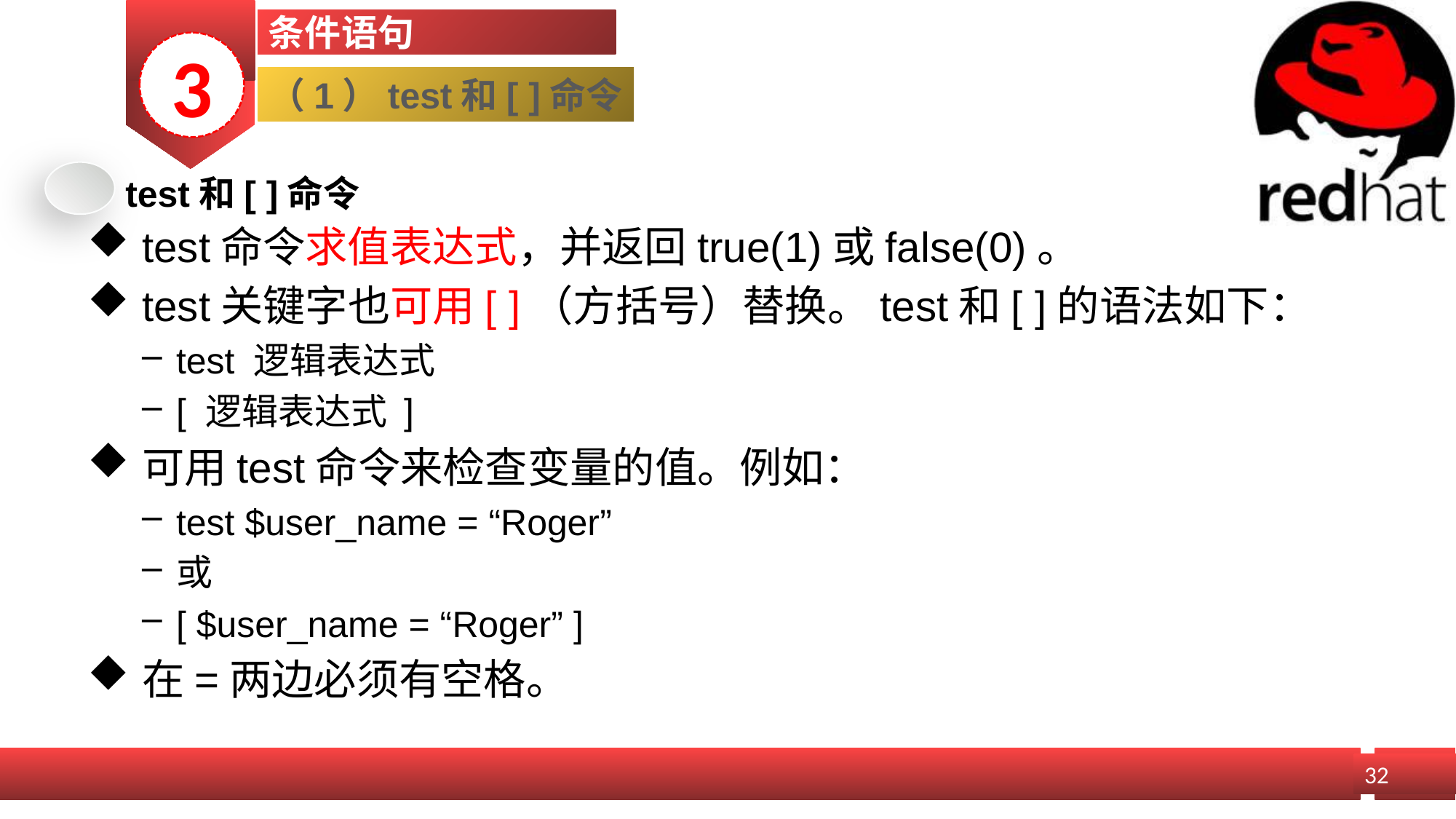

条件语句
3
（1）test和[ ]命令

test和[ ]命令
test命令求值表达式，并返回true(1)或false(0)。
test关键字也可用[ ]（方括号）替换。test和[ ]的语法如下：
test 逻辑表达式
[ 逻辑表达式 ]
可用test命令来检查变量的值。例如：
test $user_name = “Roger”
或
[ $user_name = “Roger” ]
在=两边必须有空格。